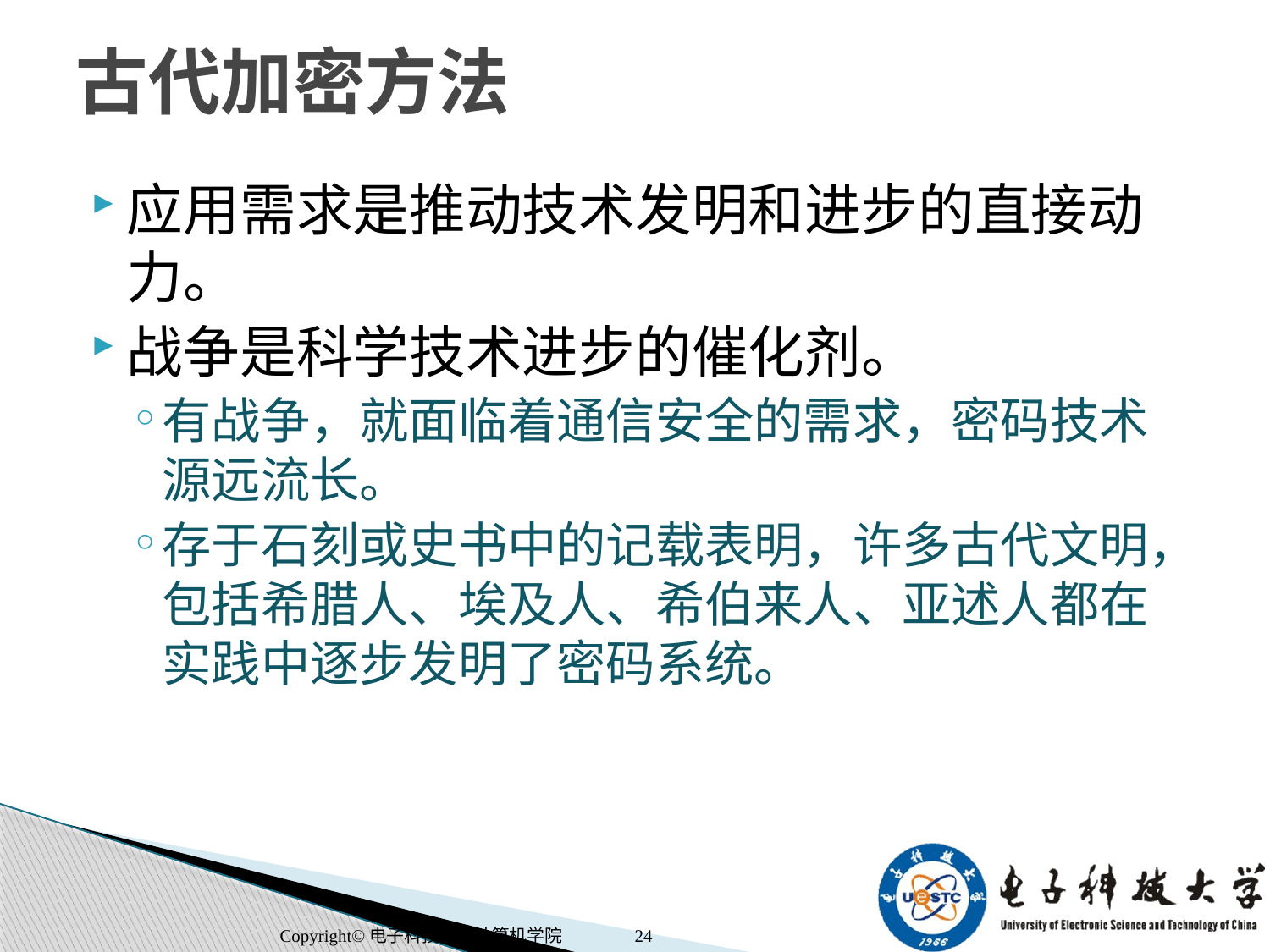

# 古代加密方法
应用需求是推动技术发明和进步的直接动力。
战争是科学技术进步的催化剂。
有战争，就面临着通信安全的需求，密码技术源远流长。
存于石刻或史书中的记载表明，许多古代文明，包括希腊人、埃及人、希伯来人、亚述人都在实践中逐步发明了密码系统。
Copyright©电子科技大学计算机学院
24